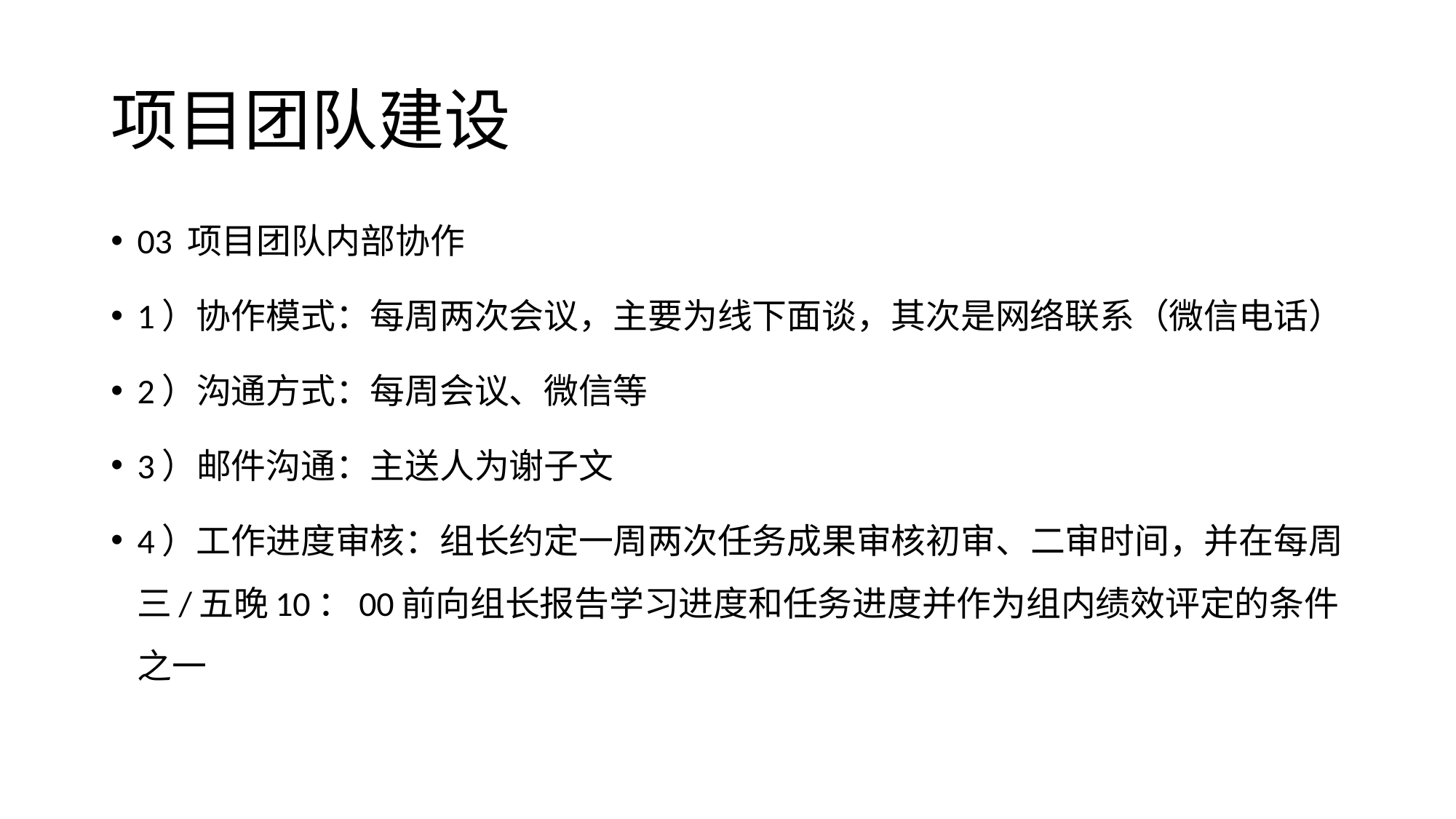

# 项目团队建设
03 项目团队内部协作
1）协作模式：每周两次会议，主要为线下面谈，其次是网络联系（微信电话）
2）沟通方式：每周会议、微信等
3）邮件沟通：主送人为谢子文
4）工作进度审核：组长约定一周两次任务成果审核初审、二审时间，并在每周三/五晚10：00前向组长报告学习进度和任务进度并作为组内绩效评定的条件之一